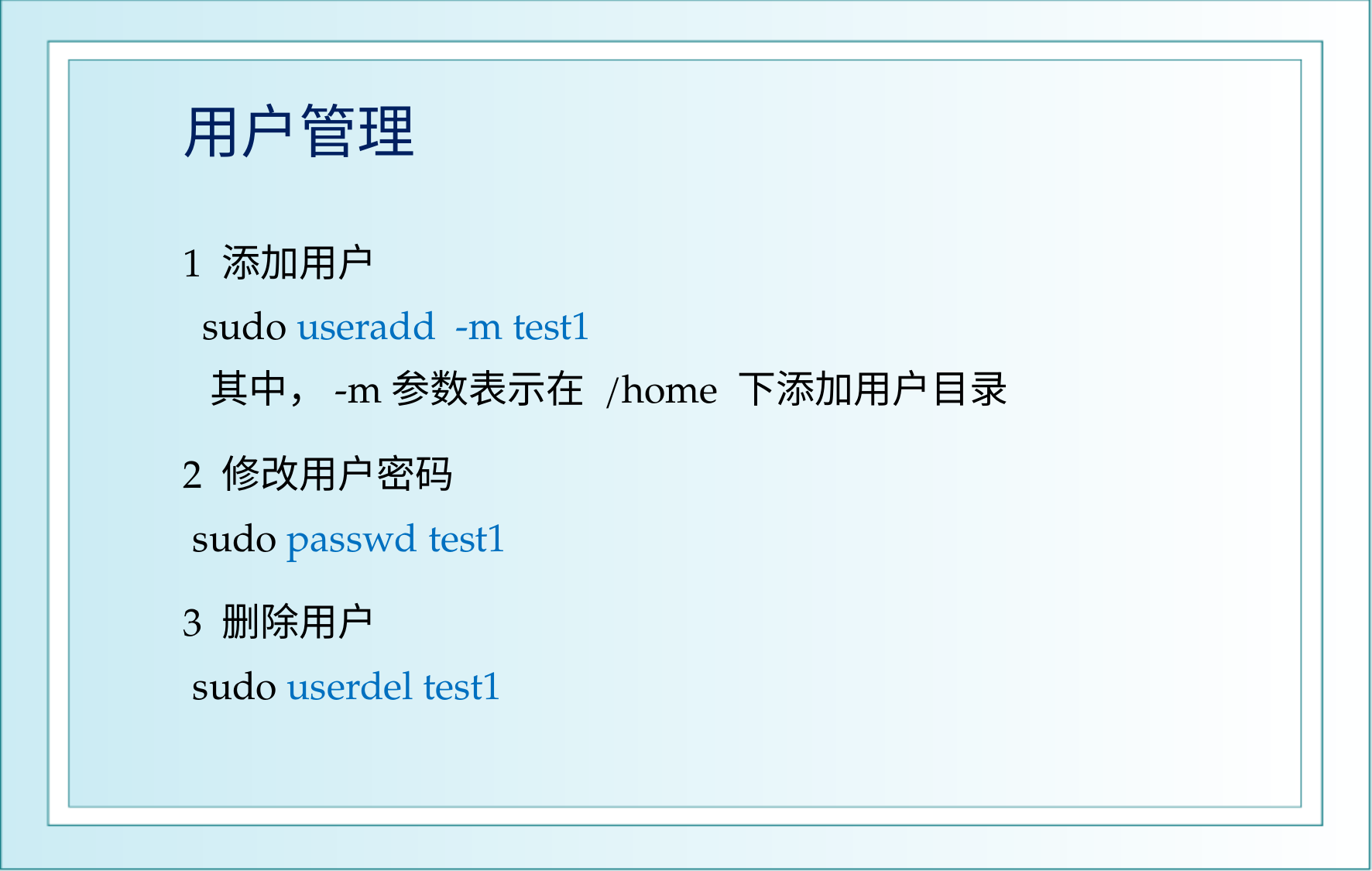

# 用户管理
1 添加用户
  sudo useradd  -m test1
  其中，-m参数表示在 /home 下添加用户目录
2 修改用户密码
 sudo passwd test1
3 删除用户
 sudo userdel test1